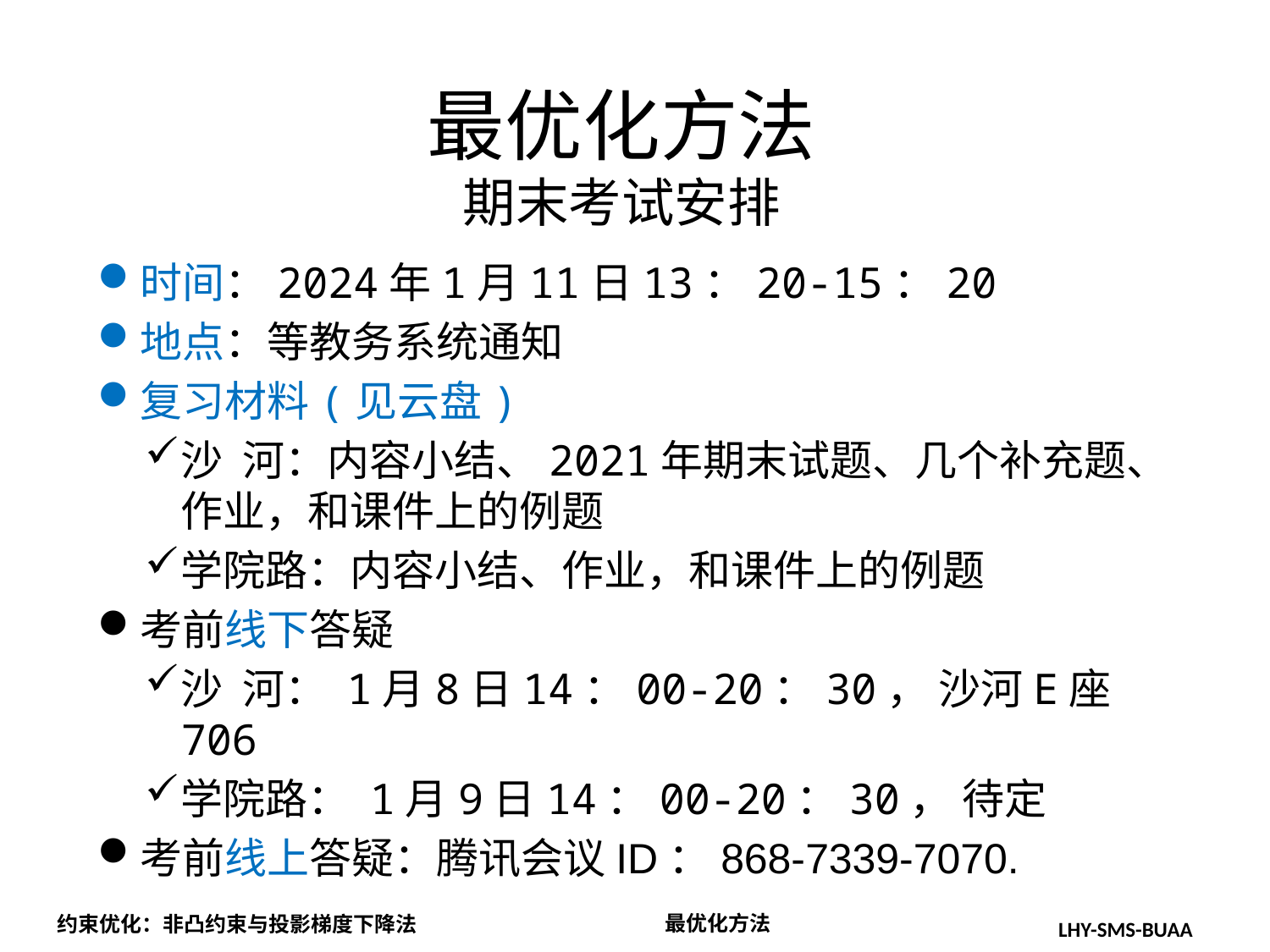

# 最优化方法 期末考试安排
时间：2024年1月11日13：20-15：20
地点：等教务系统通知
复习材料(见云盘)
沙  河：内容小结、2021年期末试题、几个补充题、作业，和课件上的例题
学院路：内容小结、作业，和课件上的例题
考前线下答疑
沙  河： 1月8日14：00-20：30， 沙河E座706
学院路： 1月9日14：00-20：30， 待定
考前线上答疑：腾讯会议ID：868-7339-7070.